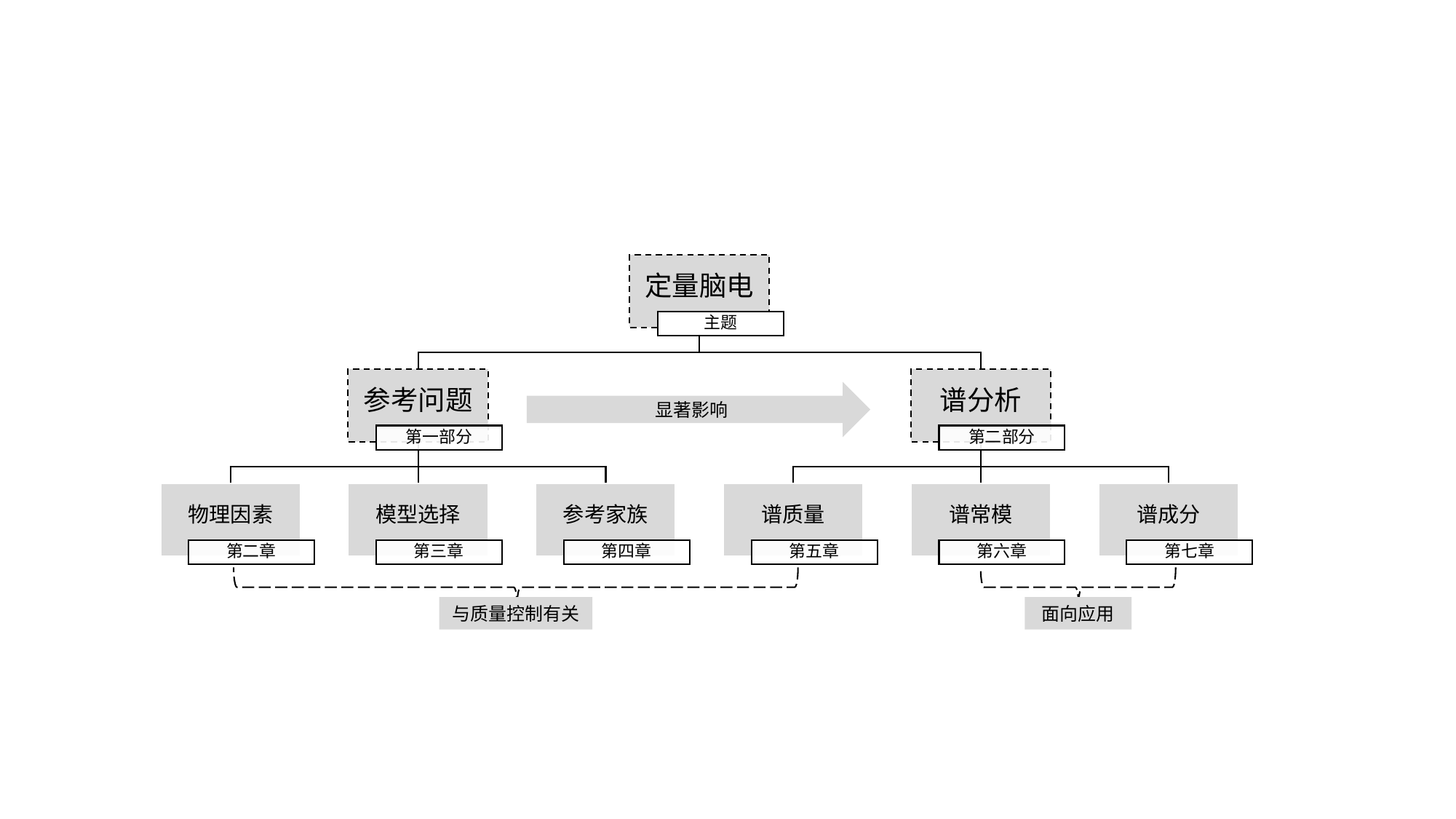

定量脑电
主题
参考问题
第一部分
物理因素
第二章
模型选择
第三章
参考家族
第四章
谱分析
第二部分
谱质量
第五章
谱常模
第六章
谱成分
第七章

显著影响

与质量控制有关
面向应用